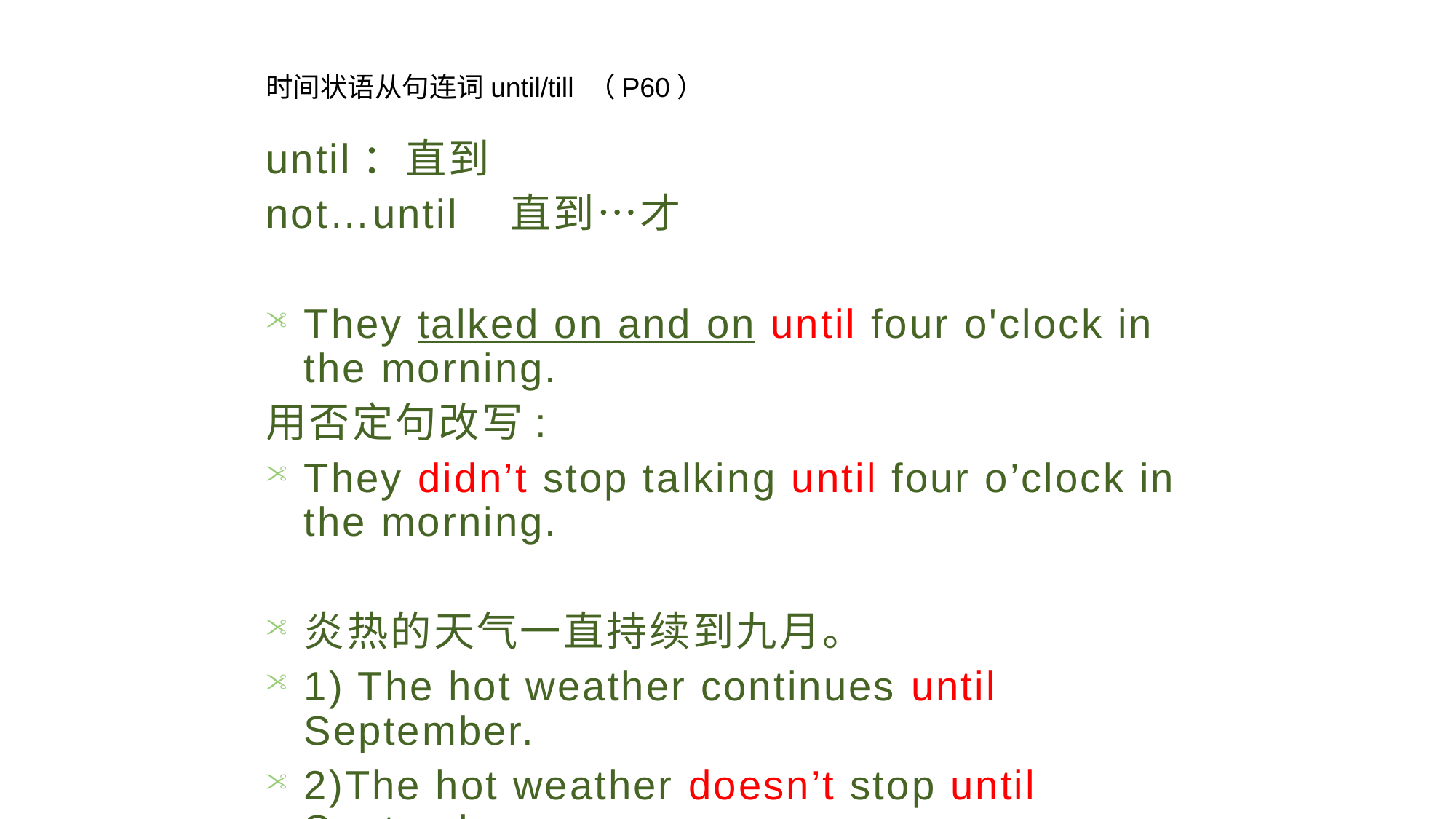

时间状语从句连词until/till （P60）
until：直到
not…until   直到…才

They talked on and on until four o'clock in the morning.
用否定句改写:
They didn’t stop talking until four o’clock in the morning.

炎热的天气一直持续到九月。
1) The hot weather continues until September.
2)The hot weather doesn’t stop until September.